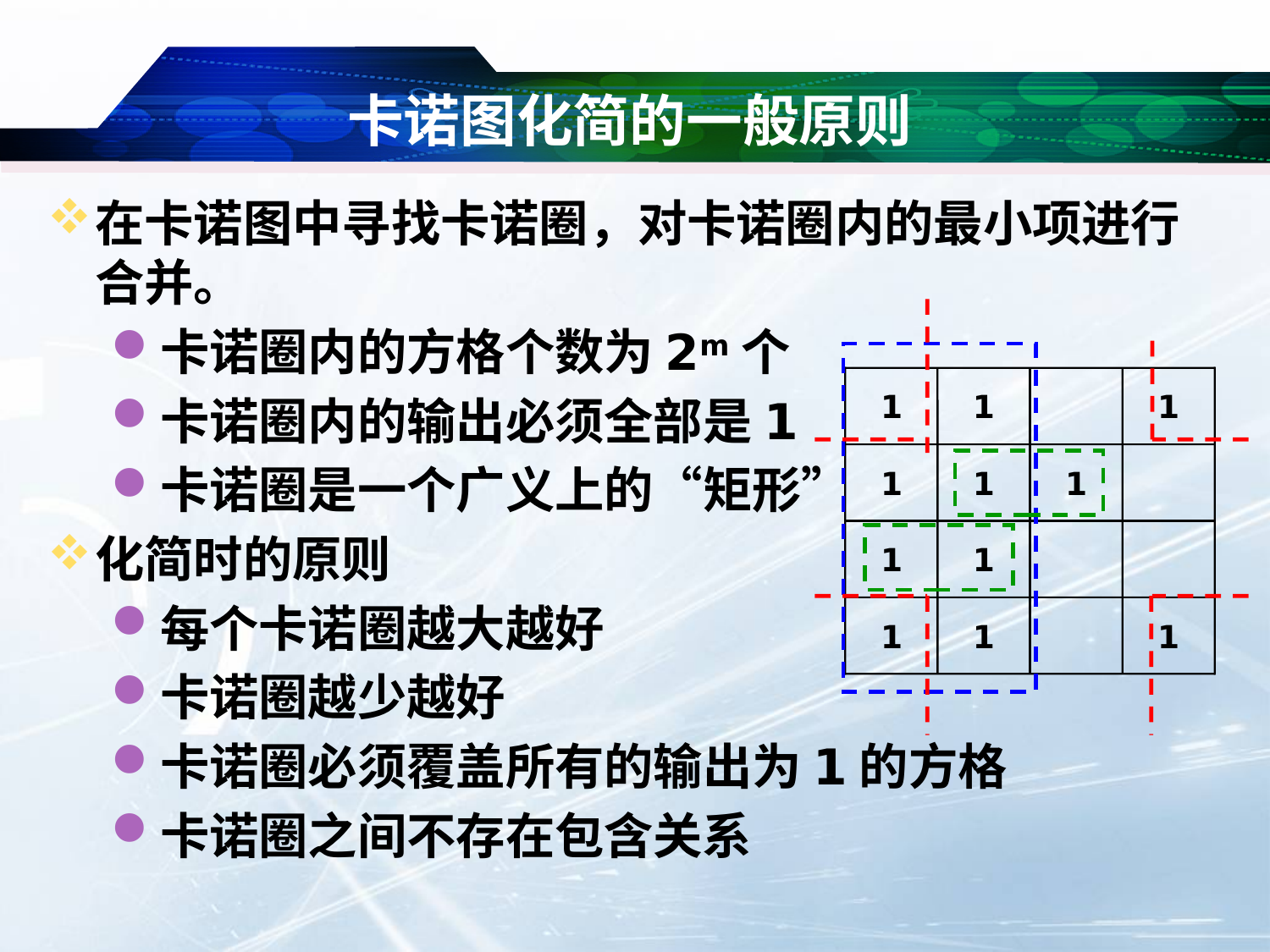

# 卡诺图化简的一般原则
在卡诺图中寻找卡诺圈，对卡诺圈内的最小项进行合并。
卡诺圈内的方格个数为2m个
卡诺圈内的输出必须全部是1
卡诺圈是一个广义上的“矩形”
化简时的原则
每个卡诺圈越大越好
卡诺圈越少越好
卡诺圈必须覆盖所有的输出为1的方格
卡诺圈之间不存在包含关系

1

1

1

1

1
1

1

1

1

1

1